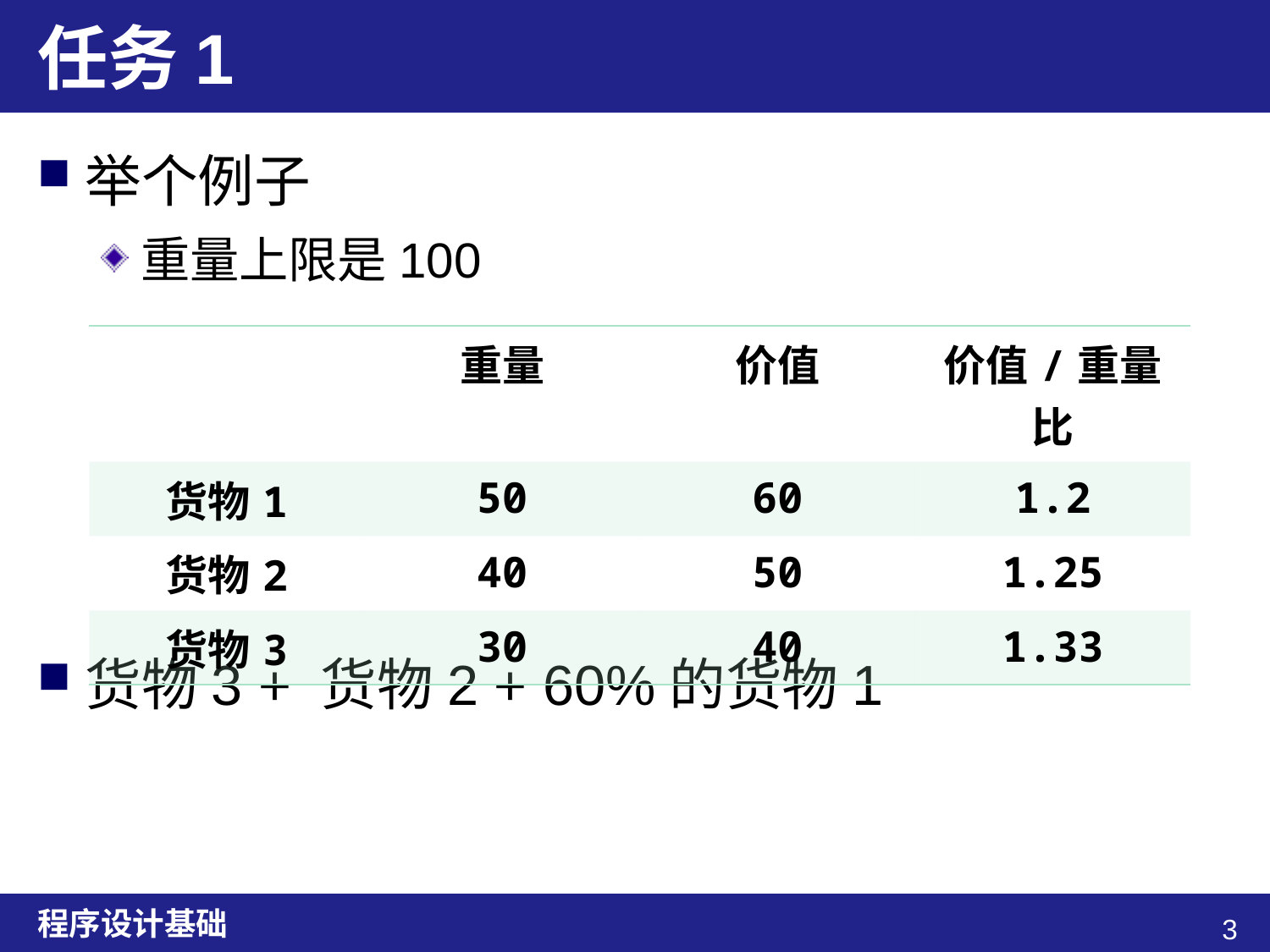

# 任务1
举个例子
重量上限是100

货物3 + 货物2 + 60%的货物1
|  | 重量 | 价值 | 价值/重量比 |
| --- | --- | --- | --- |
| 货物1 | 50 | 60 | 1.2 |
| 货物2 | 40 | 50 | 1.25 |
| 货物3 | 30 | 40 | 1.33 |